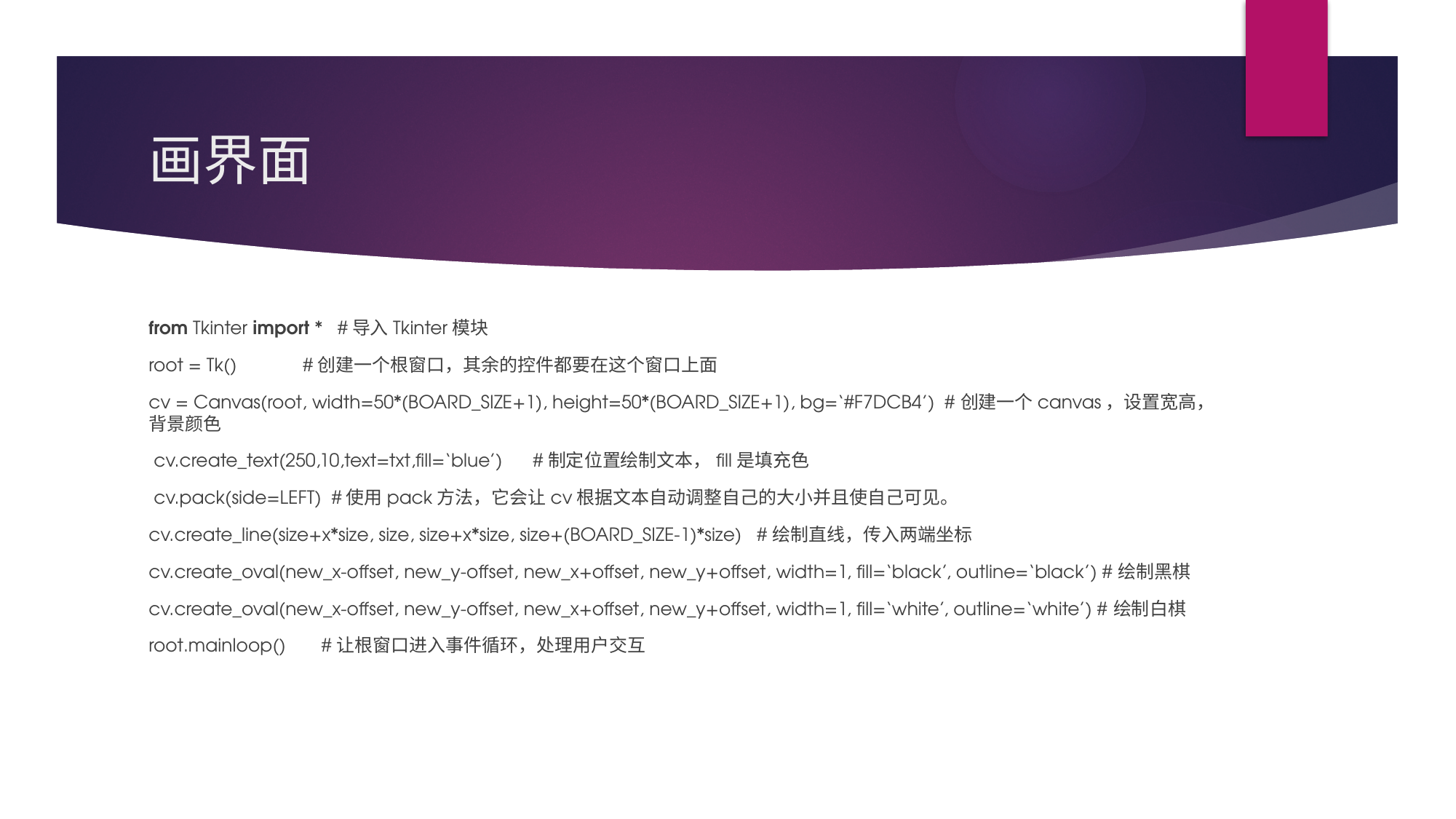

# 画界面
from Tkinter import *   #导入Tkinter模块
root = Tk()             #创建一个根窗口，其余的控件都要在这个窗口上面
cv = Canvas(root, width=50*(BOARD_SIZE+1), height=50*(BOARD_SIZE+1), bg=‘#F7DCB4’)  #创建一个canvas，设置宽高，背景颜色
 cv.create_text(250,10,text=txt,fill=‘blue’)      #制定位置绘制文本，fill是填充色
 cv.pack(side=LEFT)  #使用pack方法，它会让cv根据文本自动调整自己的大小并且使自己可见。
cv.create_line(size+x*size, size, size+x*size, size+(BOARD_SIZE-1)*size)   #绘制直线，传入两端坐标
cv.create_oval(new_x-offset, new_y-offset, new_x+offset, new_y+offset, width=1, fill=‘black’, outline=‘black’) #绘制黑棋
cv.create_oval(new_x-offset, new_y-offset, new_x+offset, new_y+offset, width=1, fill=‘white’, outline=‘white’) #绘制白棋
root.mainloop()       #让根窗口进入事件循环，处理用户交互